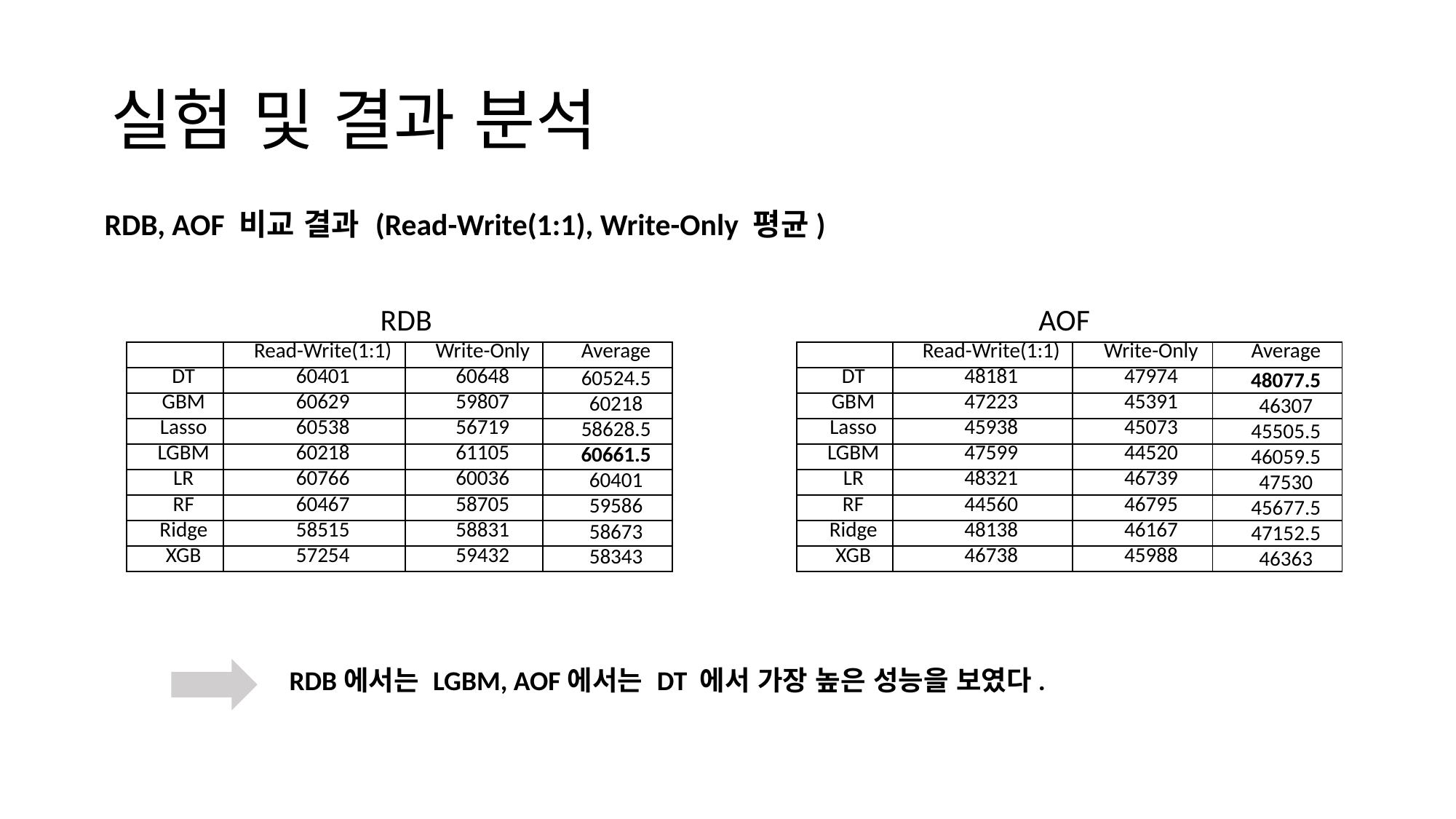

# 실험 및 결과 분석
RDB, AOF 비교 결과 (Read-Write(1:1), Write-Only 평균)
RDB
AOF
|  | Read-Write(1:1) | Write-Only | Average |
| --- | --- | --- | --- |
| DT | 60401 | 60648 | 60524.5 |
| GBM | 60629 | 59807 | 60218 |
| Lasso | 60538 | 56719 | 58628.5 |
| LGBM | 60218 | 61105 | 60661.5 |
| LR | 60766 | 60036 | 60401 |
| RF | 60467 | 58705 | 59586 |
| Ridge | 58515 | 58831 | 58673 |
| XGB | 57254 | 59432 | 58343 |
|  | Read-Write(1:1) | Write-Only | Average |
| --- | --- | --- | --- |
| DT | 48181 | 47974 | 48077.5 |
| GBM | 47223 | 45391 | 46307 |
| Lasso | 45938 | 45073 | 45505.5 |
| LGBM | 47599 | 44520 | 46059.5 |
| LR | 48321 | 46739 | 47530 |
| RF | 44560 | 46795 | 45677.5 |
| Ridge | 48138 | 46167 | 47152.5 |
| XGB | 46738 | 45988 | 46363 |
RDB에서는 LGBM, AOF에서는 DT 에서 가장 높은 성능을 보였다.